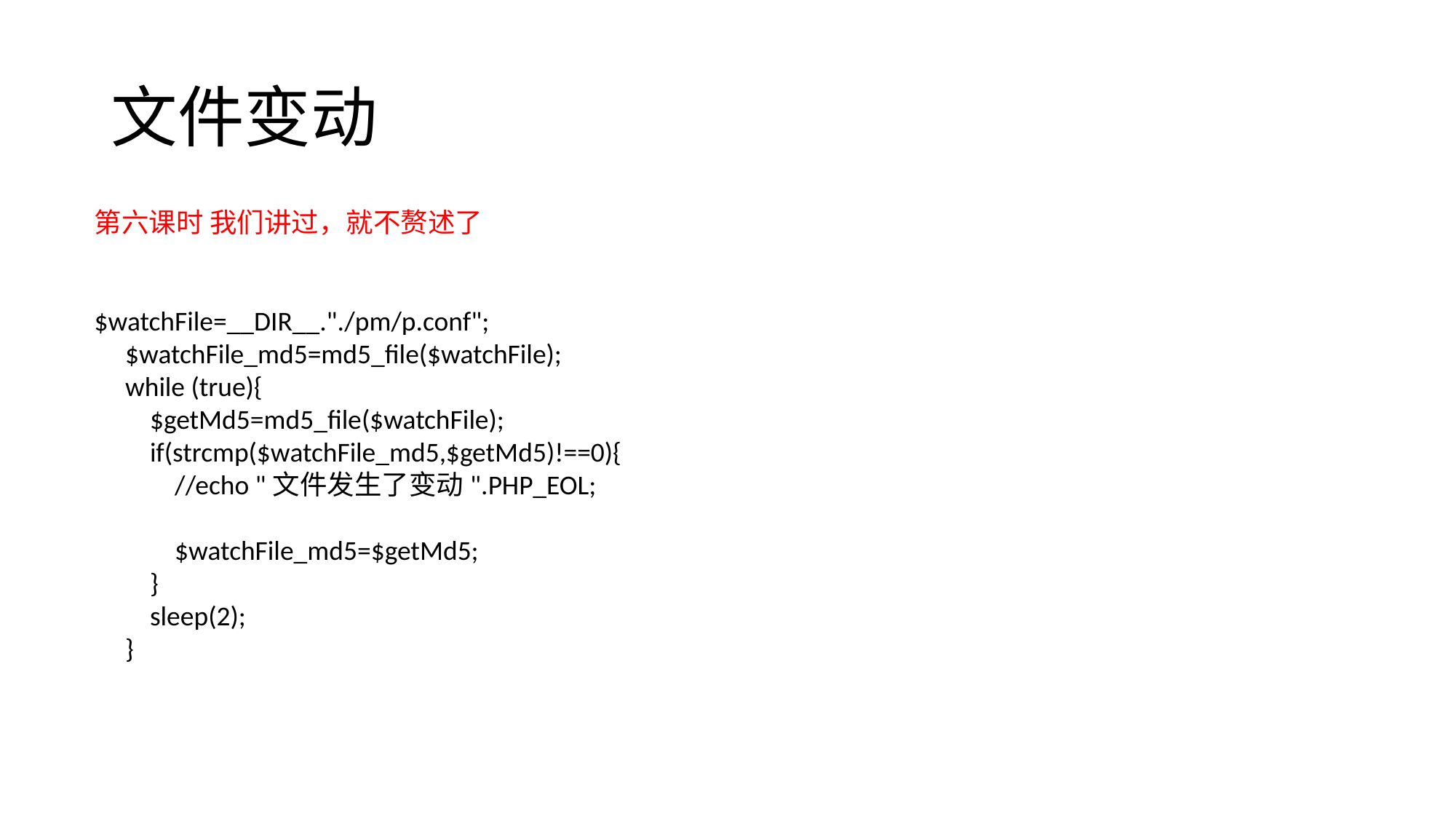

# 文件变动
第六课时 我们讲过，就不赘述了

$watchFile=__DIR__."./pm/p.conf";
     $watchFile_md5=md5_file($watchFile);
     while (true){
         $getMd5=md5_file($watchFile);
         if(strcmp($watchFile_md5,$getMd5)!==0){
             //echo "文件发生了变动".PHP_EOL;

             $watchFile_md5=$getMd5;
         }
         sleep(2);
     }